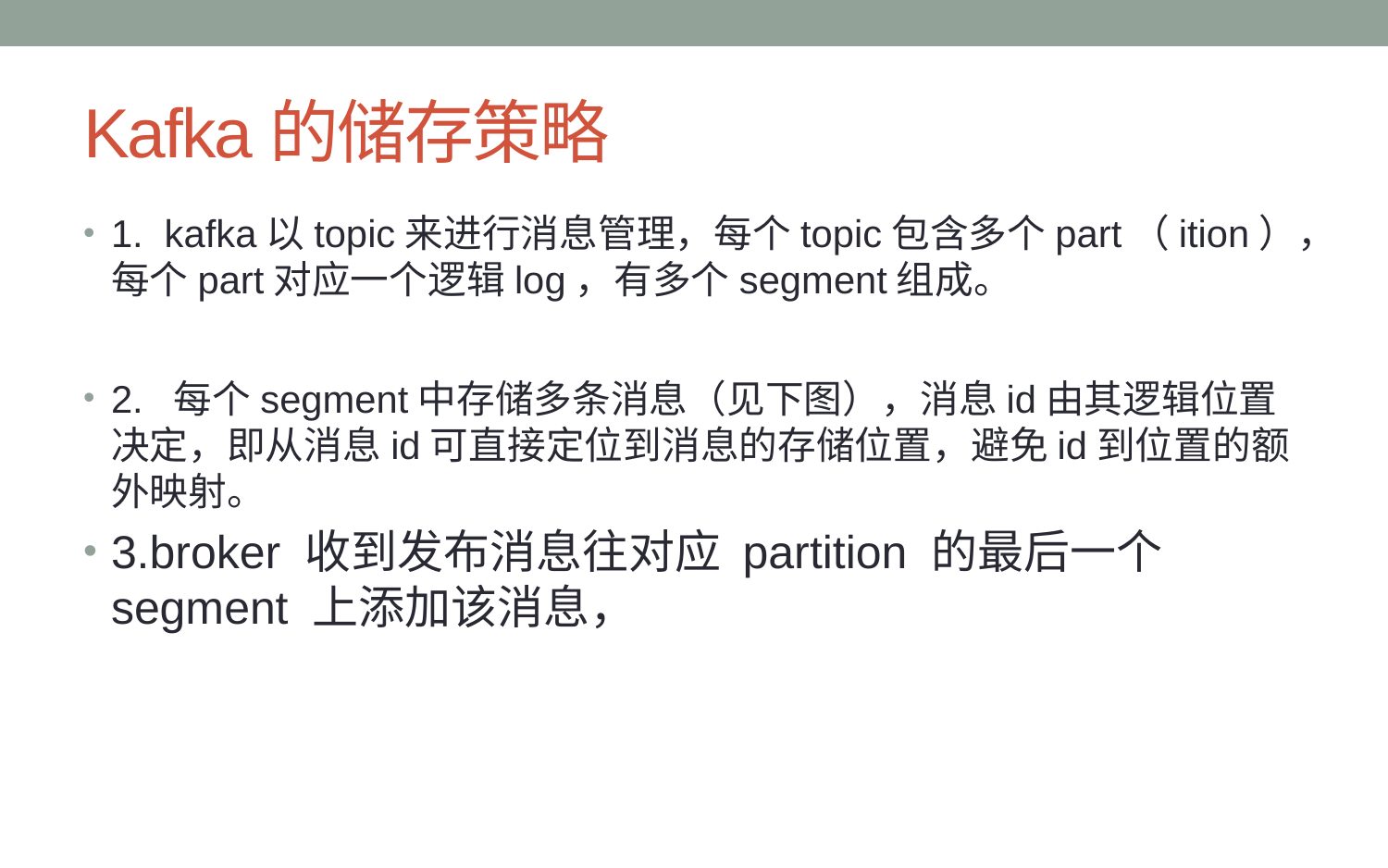

# Kafka的储存策略
1.  kafka以topic来进行消息管理，每个topic包含多个part（ition），每个part对应一个逻辑log，有多个segment组成。

2.  每个segment中存储多条消息（见下图），消息id由其逻辑位置决定，即从消息id可直接定位到消息的存储位置，避免id到位置的额外映射。
3.broker 收到发布消息往对应 partition 的最后一个 segment 上添加该消息，